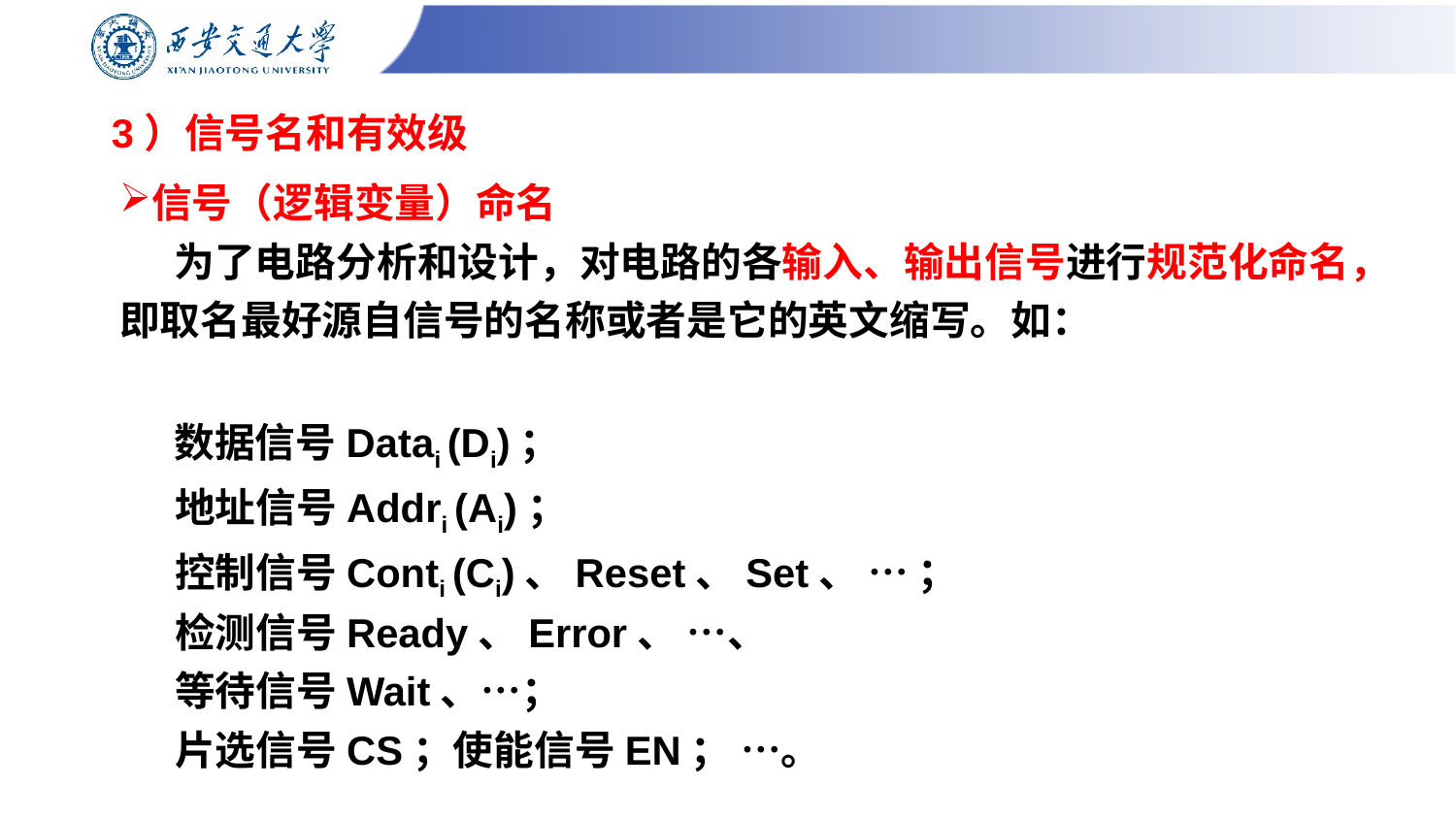

# 3）信号名和有效级
信号（逻辑变量）命名
	  为了电路分析和设计，对电路的各输入、输出信号进行规范化命名，
即取名最好源自信号的名称或者是它的英文缩写。如：

	  数据信号Datai (Di)；
	  地址信号Addri (Ai)；
	  控制信号Conti (Ci)、Reset、Set、 … ；
	  检测信号Ready、Error、 …、
	  等待信号Wait、…；
	  片选信号CS；使能信号EN； …。